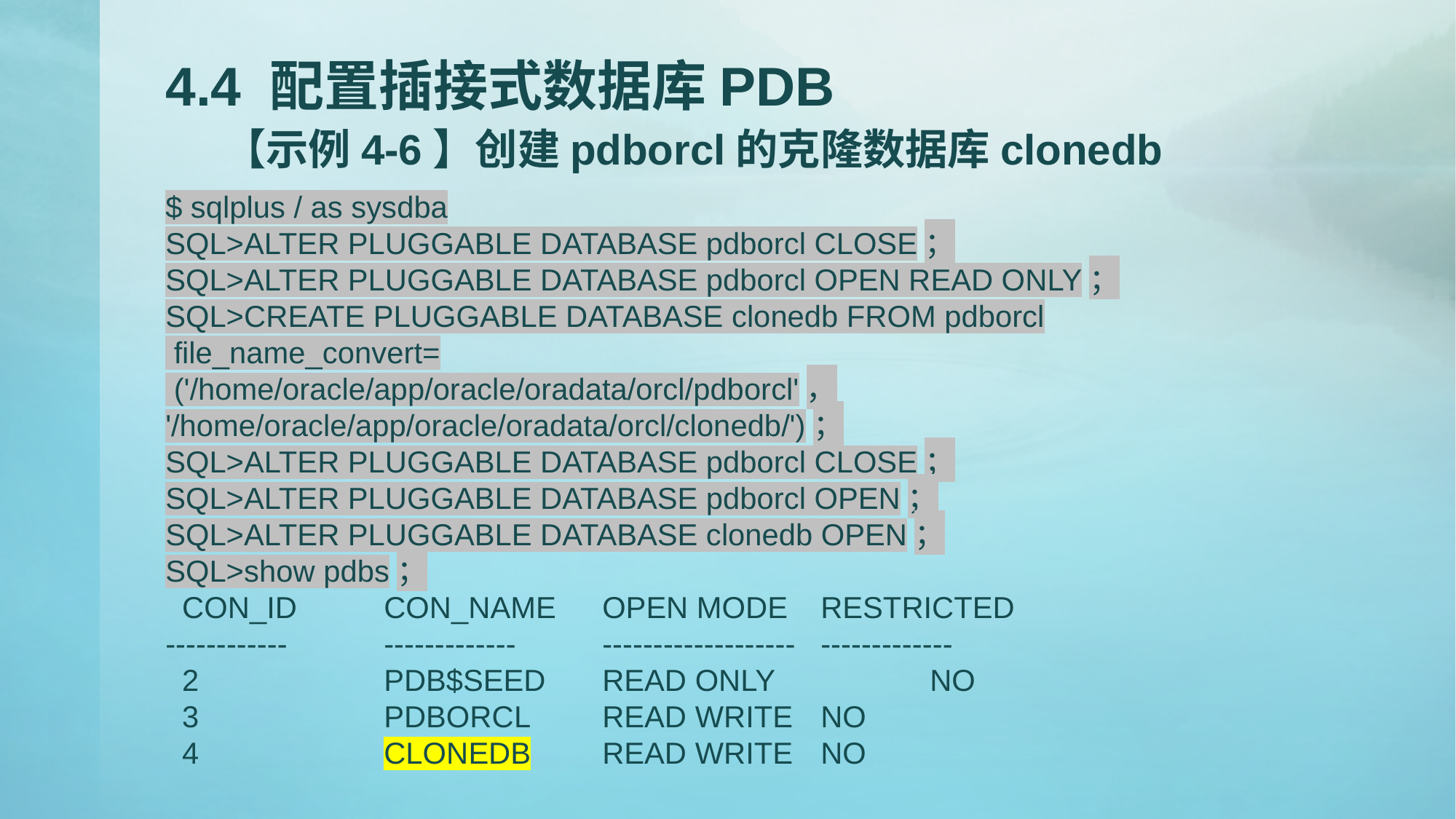

# 4.4 配置插接式数据库PDB 【示例4-6】创建pdborcl的克隆数据库clonedb
$ sqlplus / as sysdba
SQL>ALTER PLUGGABLE DATABASE pdborcl CLOSE；
SQL>ALTER PLUGGABLE DATABASE pdborcl OPEN READ ONLY；
SQL>CREATE PLUGGABLE DATABASE clonedb FROM pdborcl
 file_name_convert=
 ('/home/oracle/app/oracle/oradata/orcl/pdborcl'，
'/home/oracle/app/oracle/oradata/orcl/clonedb/')；
SQL>ALTER PLUGGABLE DATABASE pdborcl CLOSE；
SQL>ALTER PLUGGABLE DATABASE pdborcl OPEN；
SQL>ALTER PLUGGABLE DATABASE clonedb OPEN；
SQL>show pdbs；
  CON_ID	CON_NAME	OPEN MODE	RESTRICTED
------------	-------------	-------------------	-------------
  2		PDB$SEED	READ ONLY		NO
  3		PDBORCL	READ WRITE	NO
  4		CLONEDB	READ WRITE	NO